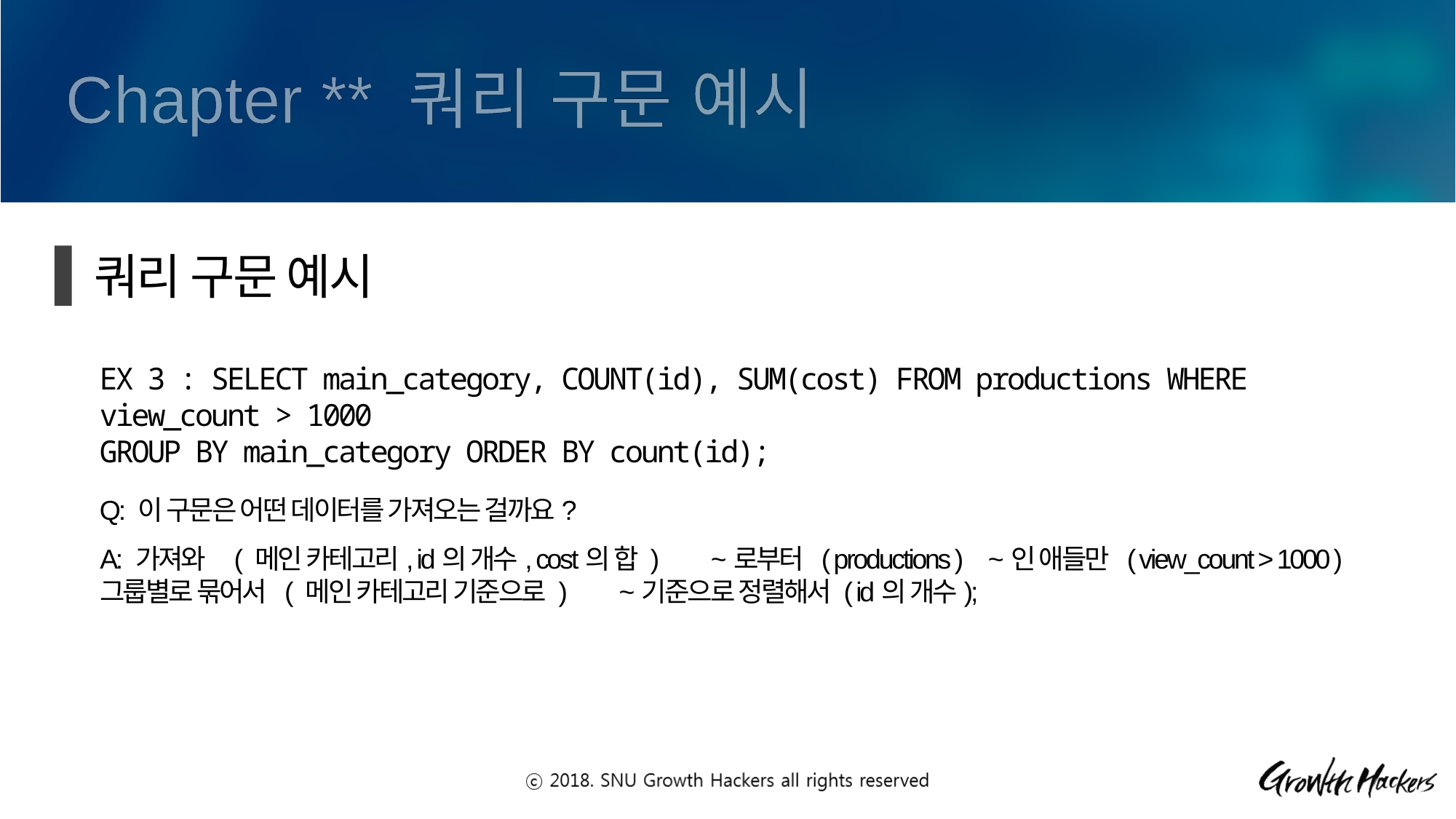

Chapter ** 쿼리 구문 예시
쿼리 구문 예시

EX 3 : SELECT main_category, COUNT(id), SUM(cost) FROM productions WHERE view_count > 1000
GROUP BY main_category ORDER BY count(id);
Q: 이 구문은 어떤 데이터를 가져오는 걸까요?
A: 가져와    ( 메인 카테고리, id의 개수, cost의 합 )          ~로부터  ( productions )     ~인 애들만  ( view_count > 1000 )
그룹별로 묶어서  ( 메인 카테고리 기준으로 )          ~기준으로 정렬해서 ( id의 개수);